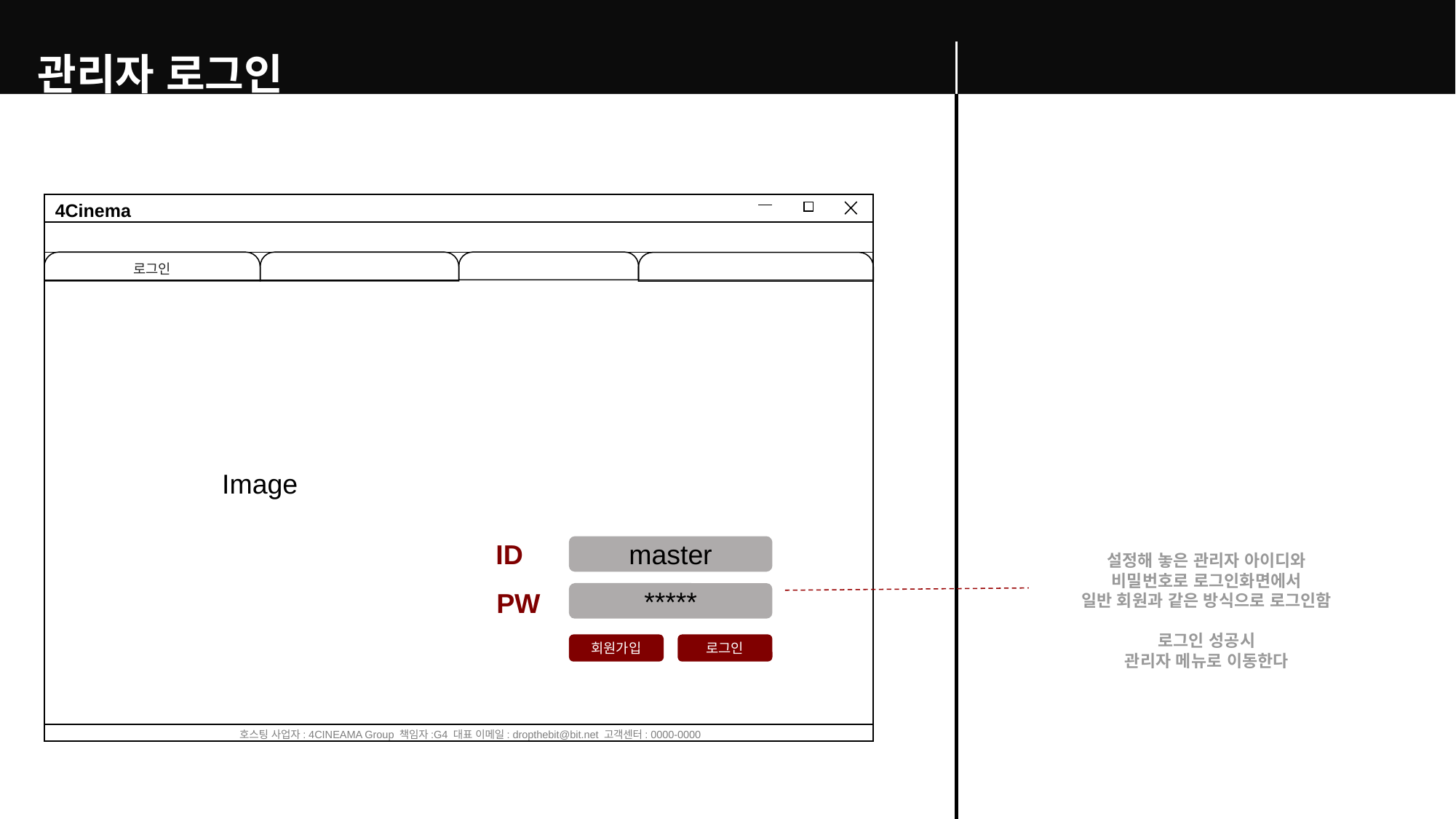

관리자 로그인
4Cinema

로그인

Image
ID
master
설정해 놓은 관리자 아이디와
비밀번호로 로그인화면에서
일반 회원과 같은 방식으로 로그인함

로그인 성공시
관리자 메뉴로 이동한다
PW
*****
회원가입
로그인
호스팅 사업자: 4CINEAMA Group 책임자:G4 대표 이메일: dropthebit@bit.net 고객센터: 0000-0000